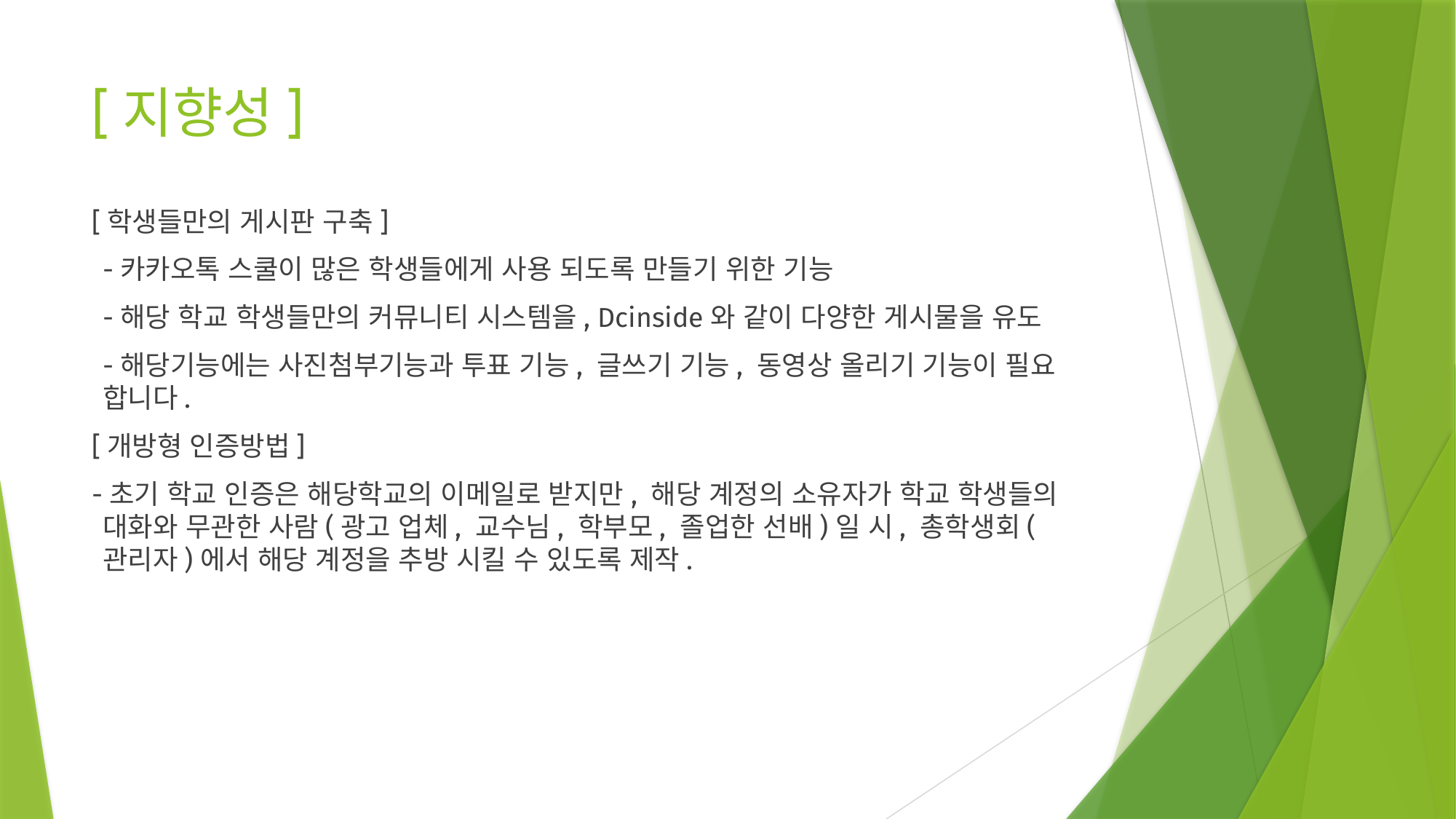

# [지향성]
[학생들만의 게시판 구축]
-카카오톡 스쿨이 많은 학생들에게 사용 되도록 만들기 위한 기능
-해당 학교 학생들만의 커뮤니티 시스템을, Dcinside와 같이 다양한 게시물을 유도
-해당기능에는 사진첨부기능과 투표 기능, 글쓰기 기능, 동영상 올리기 기능이 필요 합니다.
[개방형 인증방법]
-초기 학교 인증은 해당학교의 이메일로 받지만, 해당 계정의 소유자가 학교 학생들의 대화와 무관한 사람(광고 업체, 교수님, 학부모, 졸업한 선배)일 시, 총학생회(관리자)에서 해당 계정을 추방 시킬 수 있도록 제작.